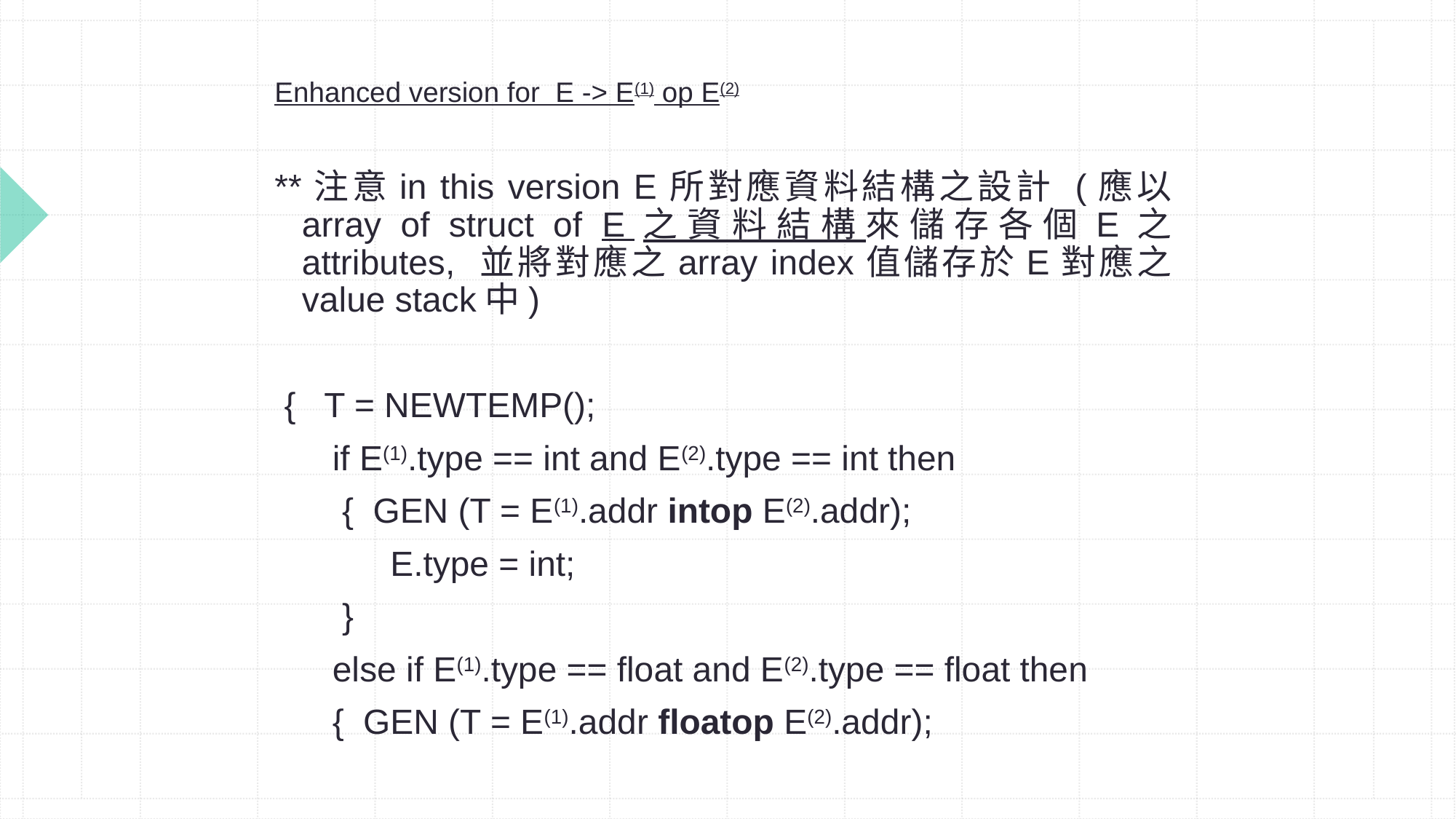

# Enhanced version for  E -> E(1) op E(2)
**注意in this version E所對應資料結構之設計 (應以array of struct of E之資料結構來儲存各個E之attributes, 並將對應之array index值儲存於E對應之value stack中)

 {   T = NEWTEMP();
      if E(1).type == int and E(2).type == int then
       {  GEN (T = E(1).addr intop E(2).addr);
            E.type = int;
       }
      else if E(1).type == float and E(2).type == float then
      {  GEN (T = E(1).addr floatop E(2).addr);